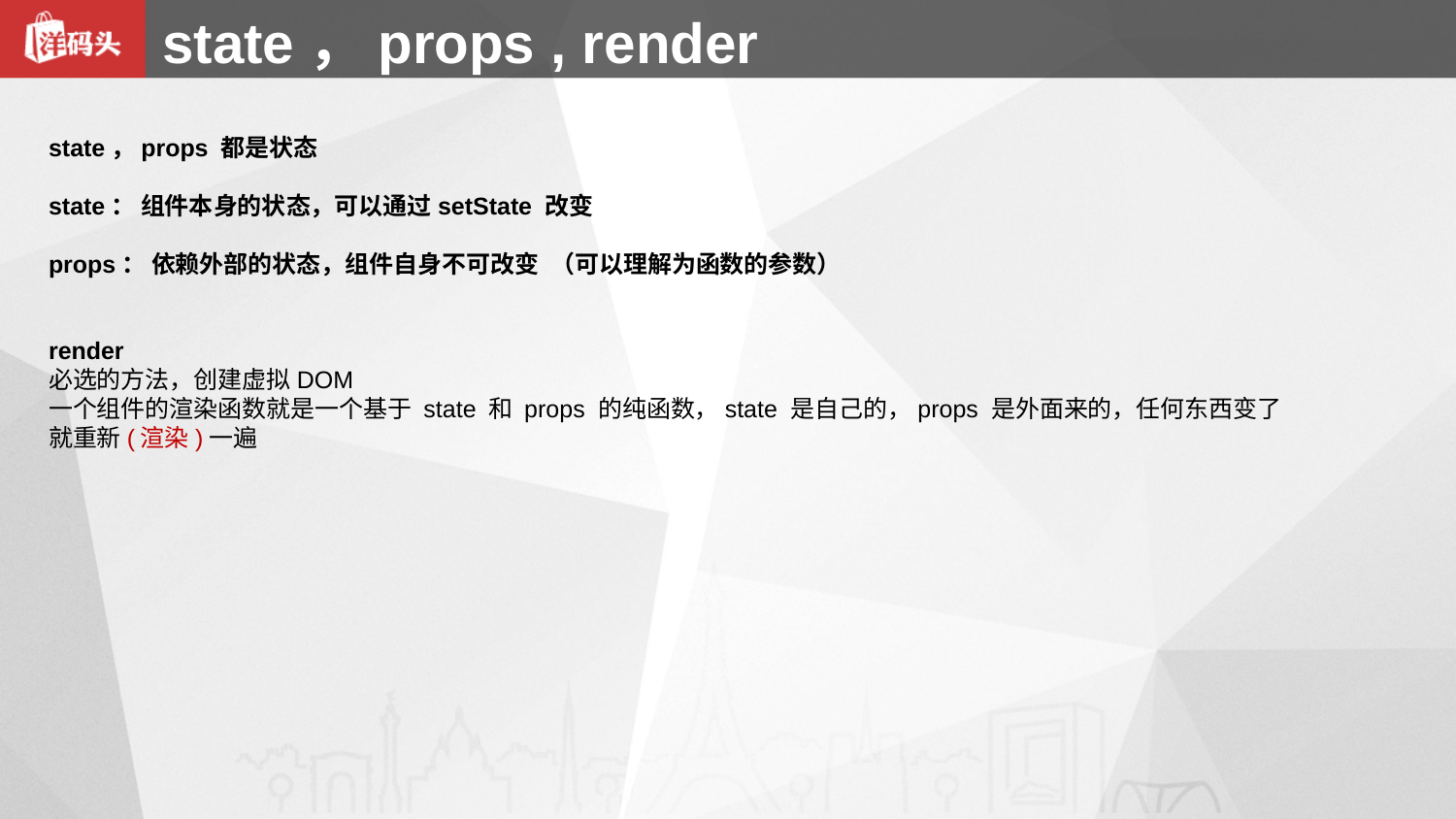

# state，props , render
state，props 都是状态

state： 组件本身的状态，可以通过setState 改变

props： 依赖外部的状态，组件自身不可改变  （可以理解为函数的参数）

render
必选的方法，创建虚拟DOM
一个组件的渲染函数就是一个基于 state 和 props 的纯函数，state 是自己的，props 是外面来的，任何东西变了就重新(渲染)一遍